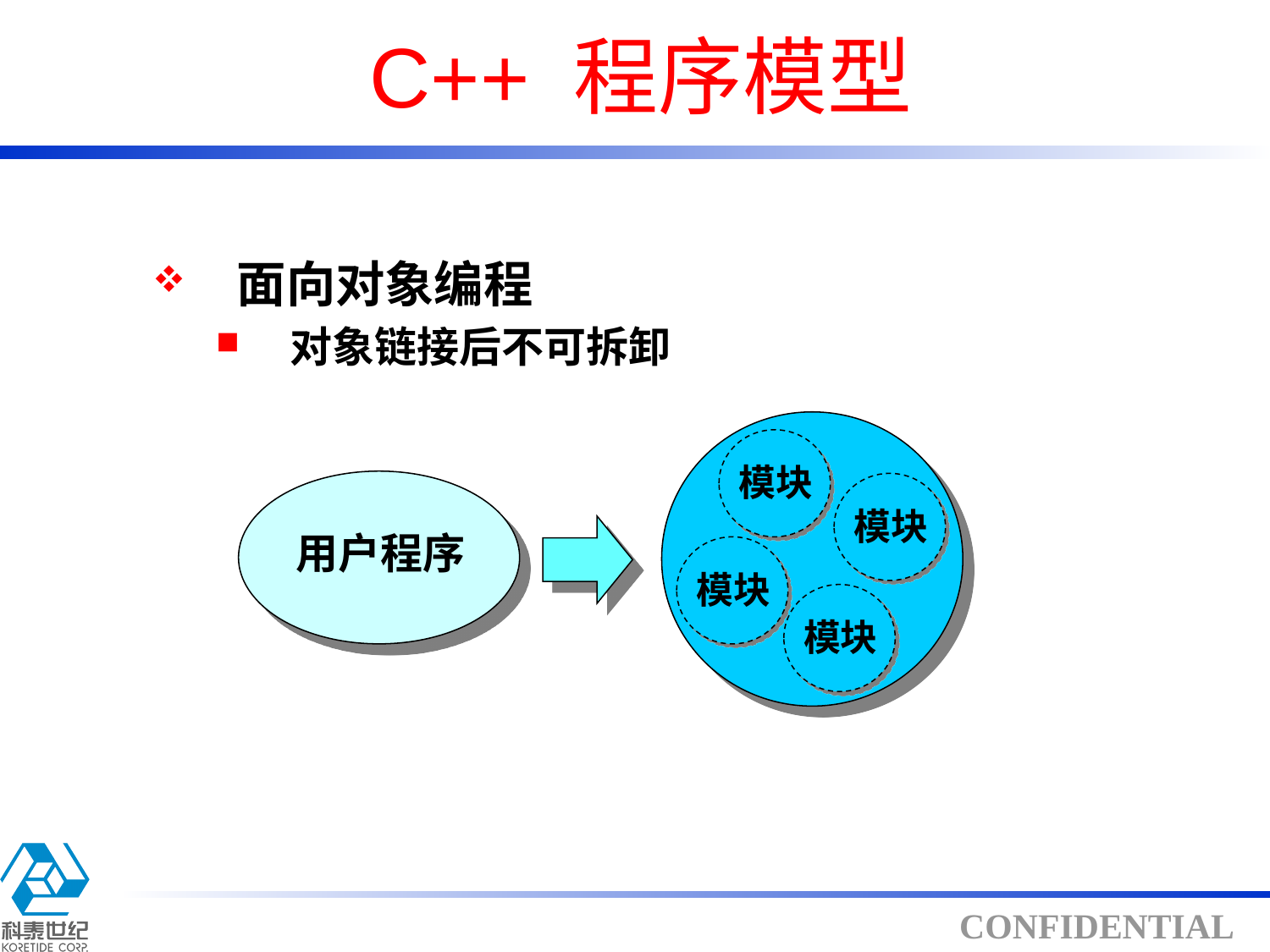

# C++ 程序模型
面向对象编程
对象链接后不可拆卸

模块

模块

用户程序

模块

模块
对象模块